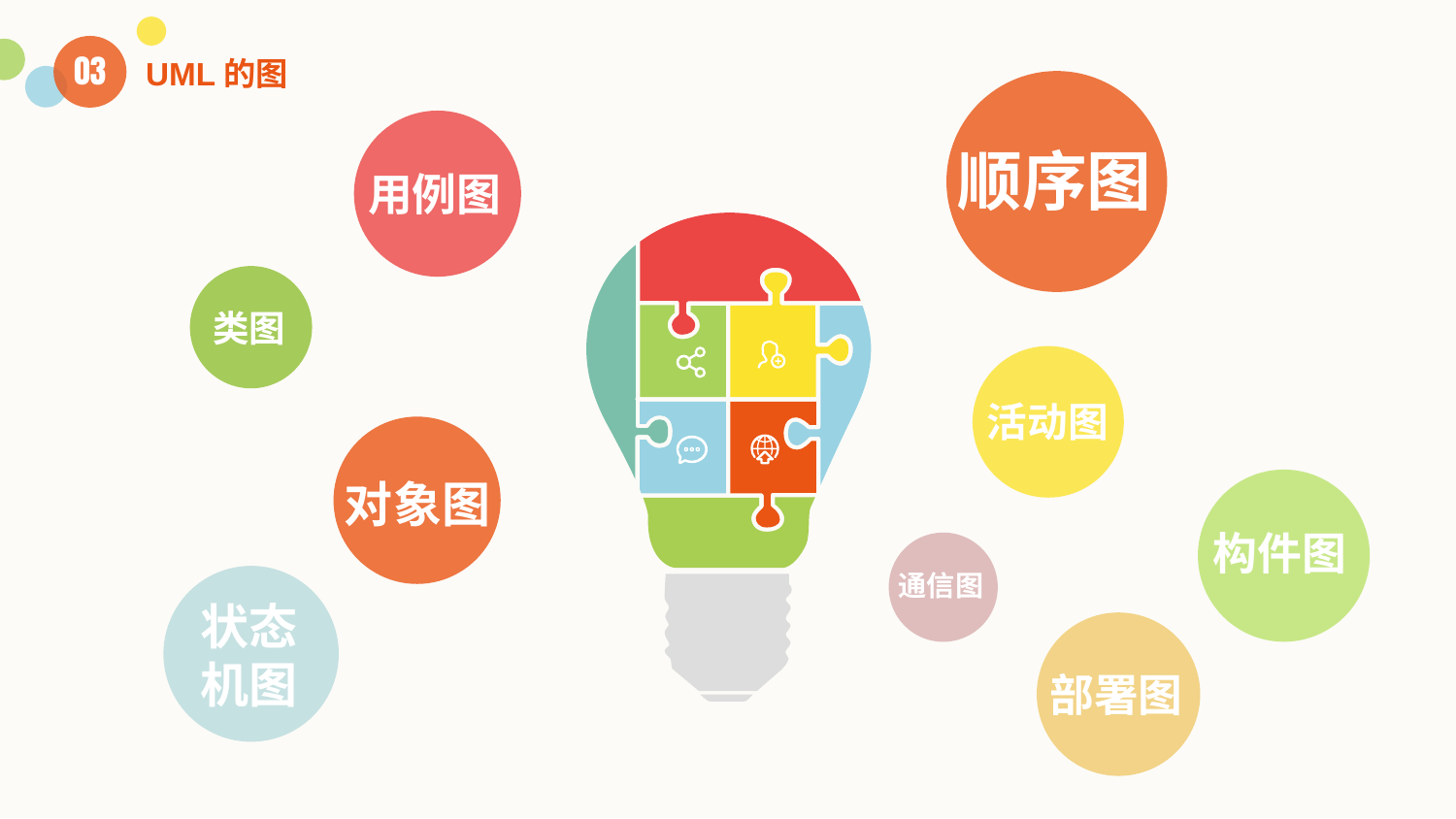

03
UML的图

顺序图

用例图

类图

活动图

对象图

构件图

通信图

状态机图

部署图